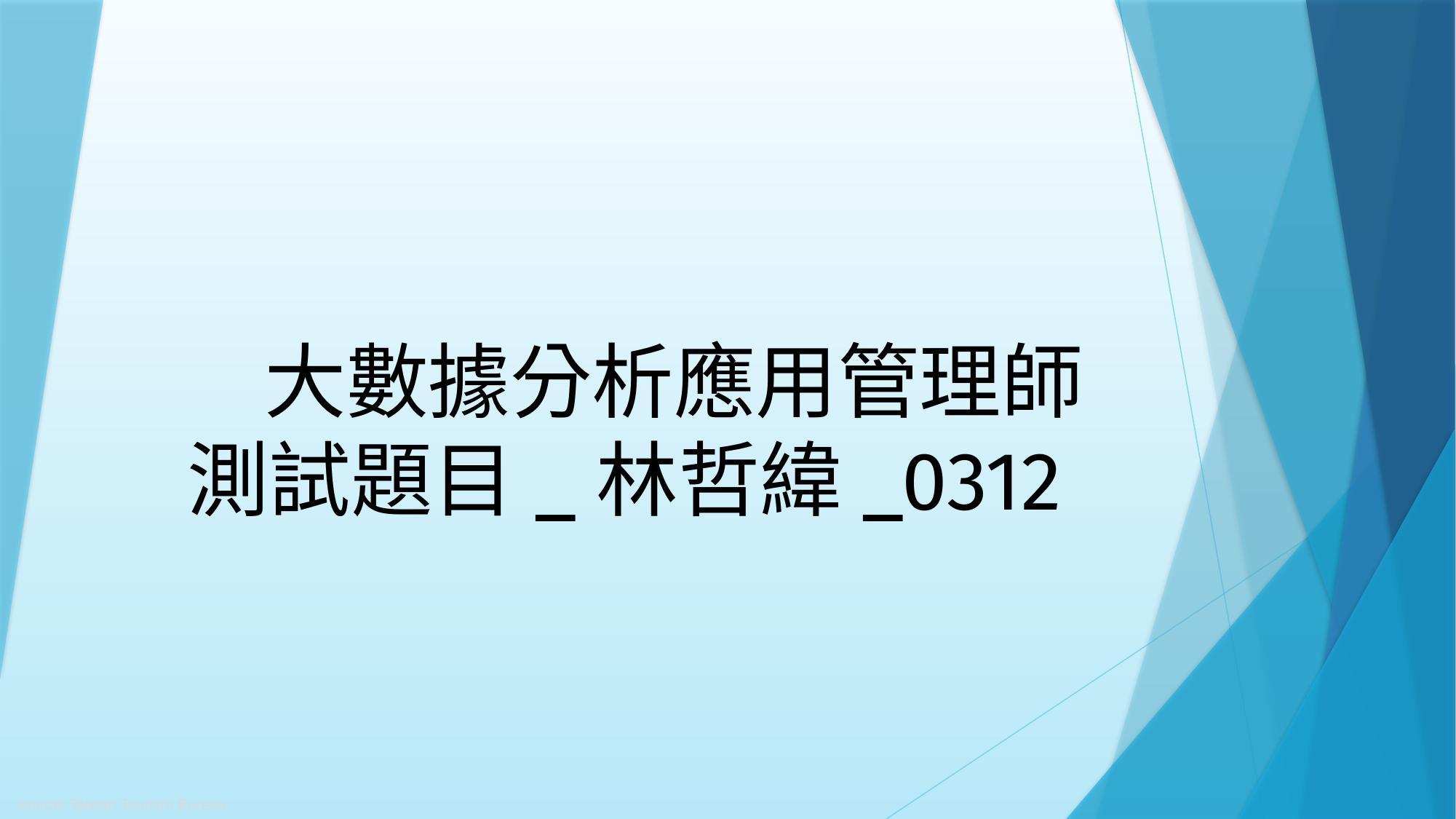

# 大數據分析應用管理師 測試題目_林哲緯_0312

source: Taiwan Tourism Bureau